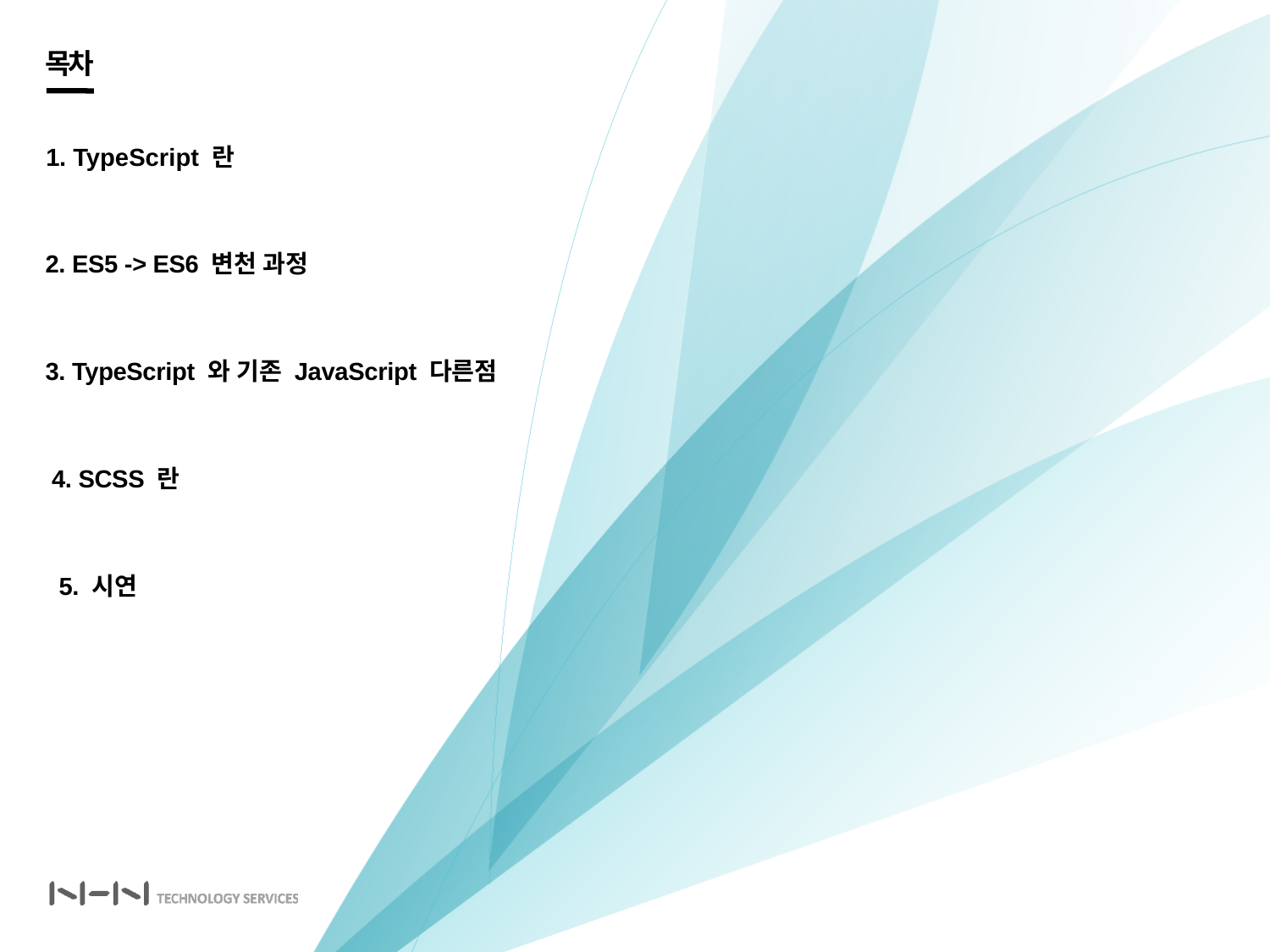

목차
1. TypeScript 란
2. ES5 -> ES6 변천 과정
3. TypeScript 와 기존 JavaScript 다른점
4. SCSS 란
5. 시연